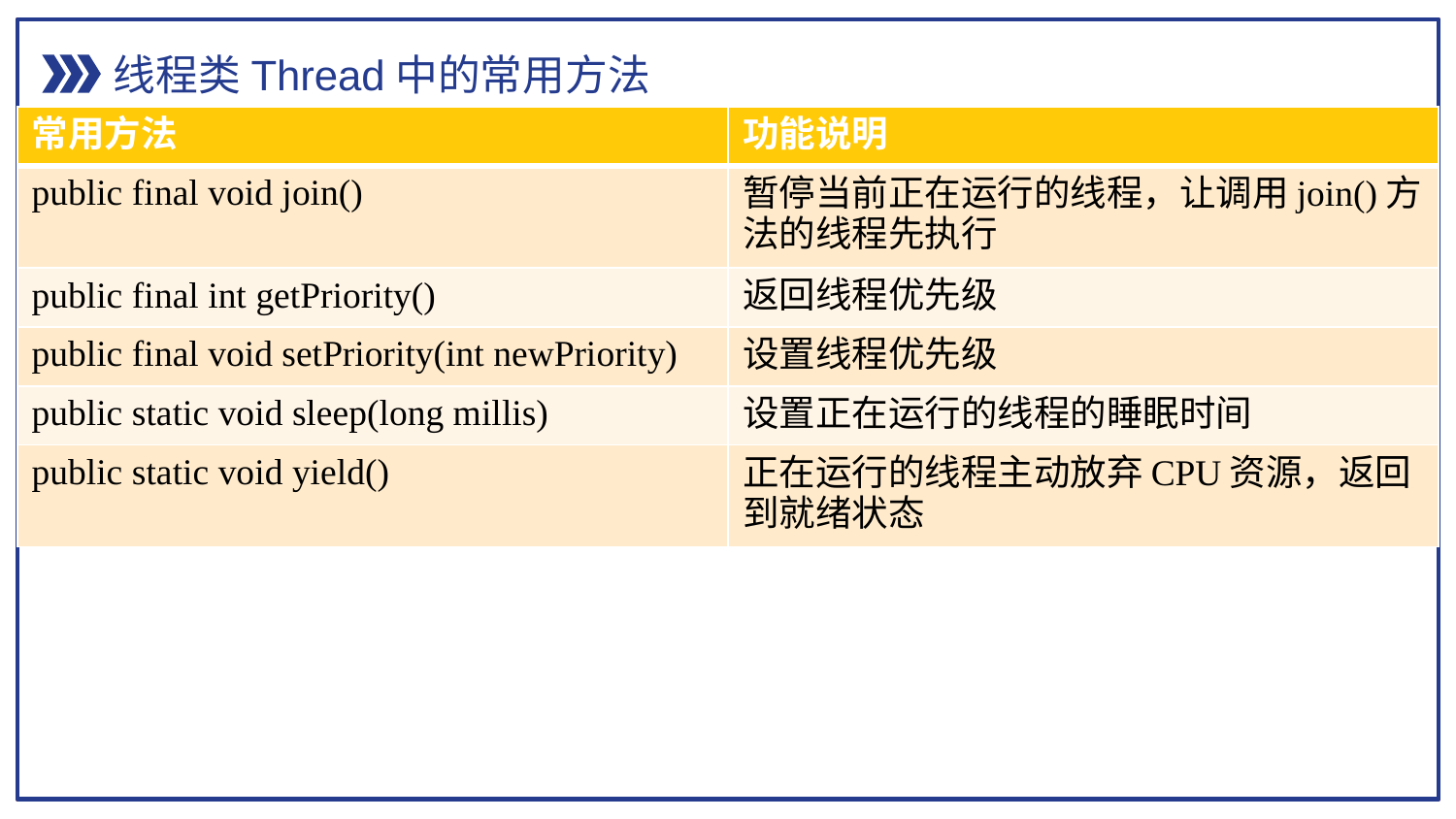

线程类Thread中的常用方法

| 常用方法 | 功能说明 |
| --- | --- |
| public final void join() | 暂停当前正在运行的线程，让调用join()方法的线程先执行 |
| public final int getPriority() | 返回线程优先级 |
| public final void setPriority(int newPriority) | 设置线程优先级 |
| public static void sleep(long millis) | 设置正在运行的线程的睡眠时间 |
| public static void yield() | 正在运行的线程主动放弃CPU资源，返回到就绪状态 |